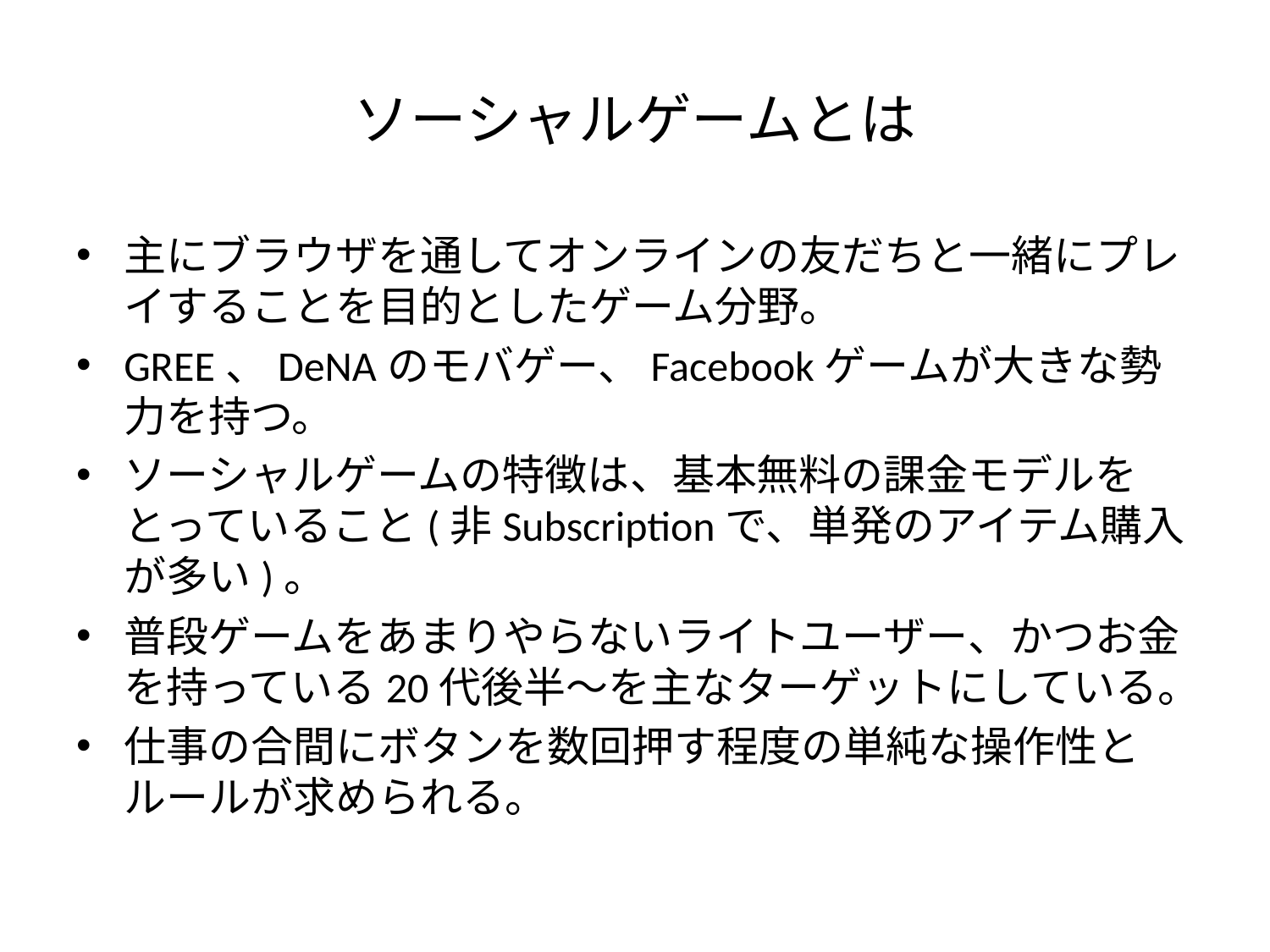

# ソーシャルゲームとは
主にブラウザを通してオンラインの友だちと一緒にプレイすることを目的としたゲーム分野。
GREE、DeNAのモバゲー、Facebookゲームが大きな勢力を持つ。
ソーシャルゲームの特徴は、基本無料の課金モデルをとっていること(非Subscriptionで、単発のアイテム購入が多い)。
普段ゲームをあまりやらないライトユーザー、かつお金を持っている20代後半～を主なターゲットにしている。
仕事の合間にボタンを数回押す程度の単純な操作性とルールが求められる。